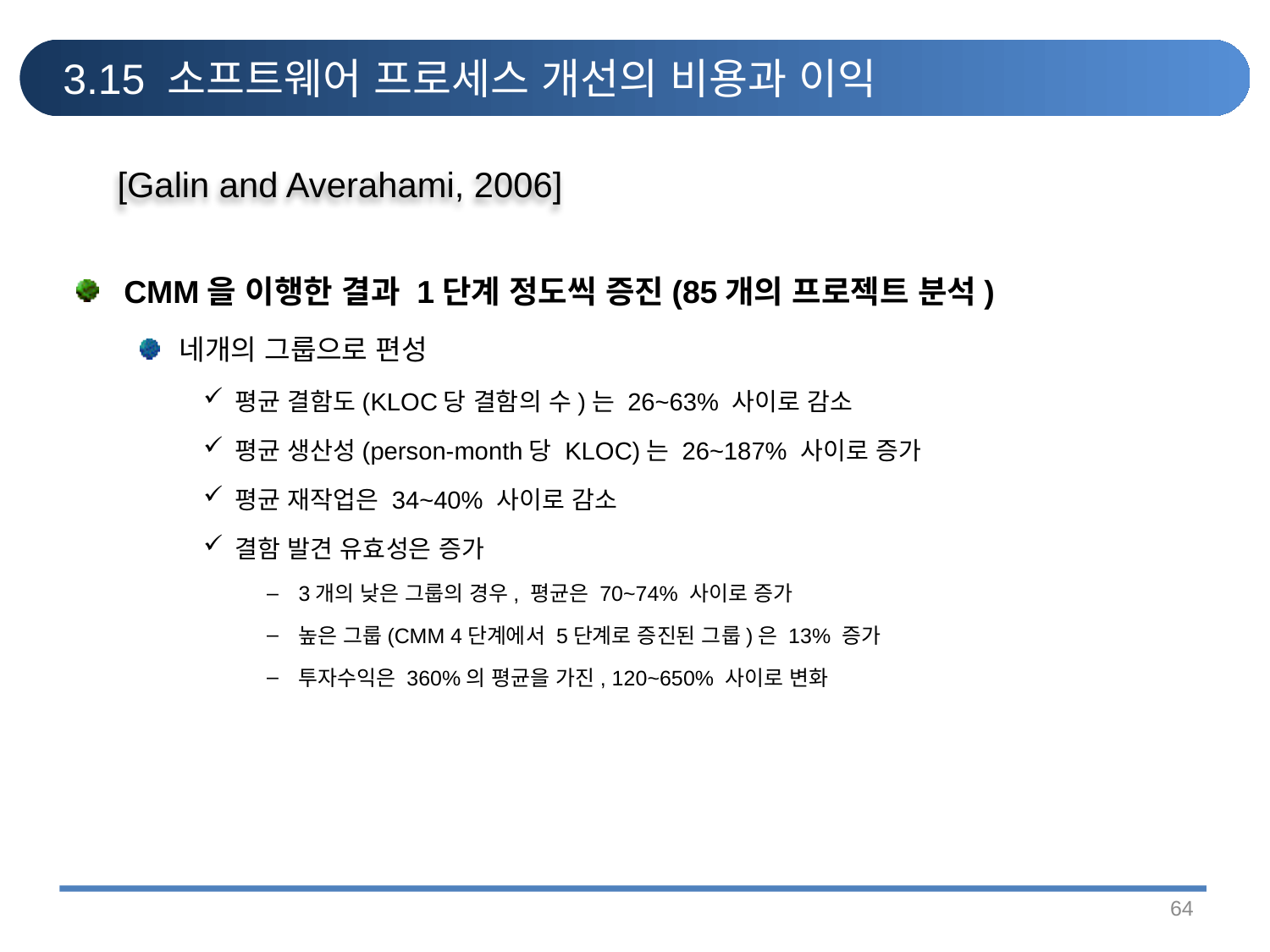

# 3.15 소프트웨어 프로세스 개선의 비용과 이익
[Galin and Averahami, 2006]
CMM을 이행한 결과 1단계 정도씩 증진(85개의 프로젝트 분석)
네개의 그룹으로 편성
평균 결함도(KLOC당 결함의 수)는 26~63% 사이로 감소
평균 생산성(person-month당 KLOC)는 26~187% 사이로 증가
평균 재작업은 34~40% 사이로 감소
결함 발견 유효성은 증가
3개의 낮은 그룹의 경우, 평균은 70~74% 사이로 증가
높은 그룹(CMM 4단계에서 5단계로 증진된 그룹)은 13% 증가
투자수익은 360%의 평균을 가진, 120~650% 사이로 변화
64